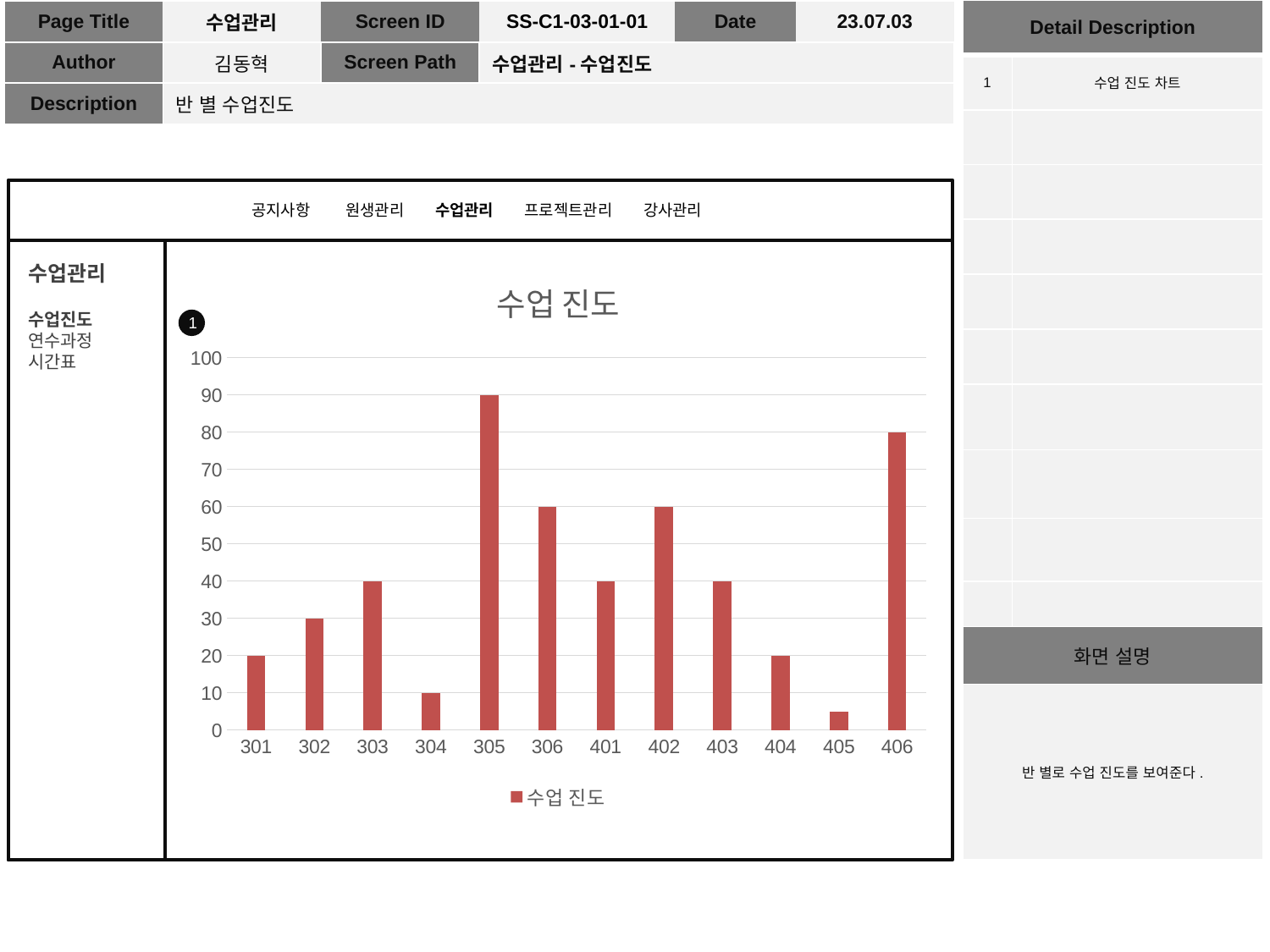

| Detail Description |  |
| --- | --- |
| 1 | 수업 진도 차트 |
|  |  |
|  |  |
|  |  |
|  |  |
|  |  |
|  |  |
|  |  |
|  |  |
|  |  |
| 화면 설명 |  |
| 반 별로 수업 진도를 보여준다. |  |
| Page Title | 수업관리 | Screen ID | SS-C1-03-01-01 | Date | 23.07.03 |
| --- | --- | --- | --- | --- | --- |
| Author | 김동혁 | Screen Path | 수업관리-수업진도 |  |  |
| Description | 반 별 수업진도 |  |  |  |  |

공지사항        원생관리       수업관리       프로젝트관리       강사관리

### Chart:

| Category | 수업 진도 |
|---|---|
| 301 | 20.0 |
| 302 | 30.0 |
| 303 | 40.0 |
| 304 | 10.0 |
| 305 | 90.0 |
| 306 | 60.0 |
| 401 | 40.0 |
| 402 | 60.0 |
| 403 | 40.0 |
| 404 | 20.0 |
| 405 | 5.0 |
| 406 | 80.0 |
수업관리

수업진도
연수과정
시간표
1